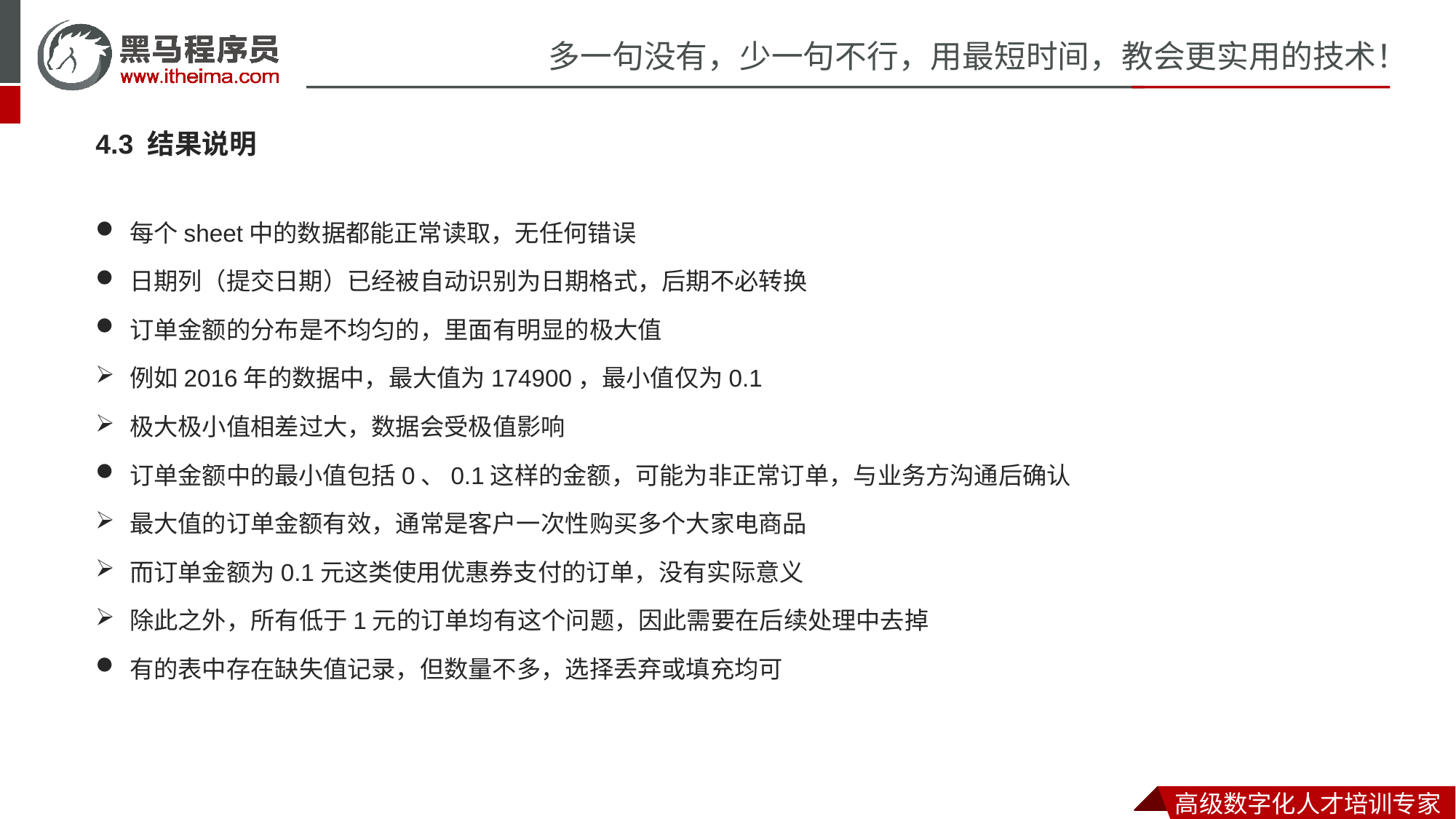

4.3 结果说明
每个sheet中的数据都能正常读取，无任何错误
日期列（提交日期）已经被自动识别为日期格式，后期不必转换
订单金额的分布是不均匀的，里面有明显的极大值
例如2016年的数据中，最大值为174900，最小值仅为0.1
极大极小值相差过大，数据会受极值影响
订单金额中的最小值包括0、0.1这样的金额，可能为非正常订单，与业务方沟通后确认
最大值的订单金额有效，通常是客户一次性购买多个大家电商品
而订单金额为0.1元这类使用优惠券支付的订单，没有实际意义
除此之外，所有低于1元的订单均有这个问题，因此需要在后续处理中去掉
有的表中存在缺失值记录，但数量不多，选择丢弃或填充均可